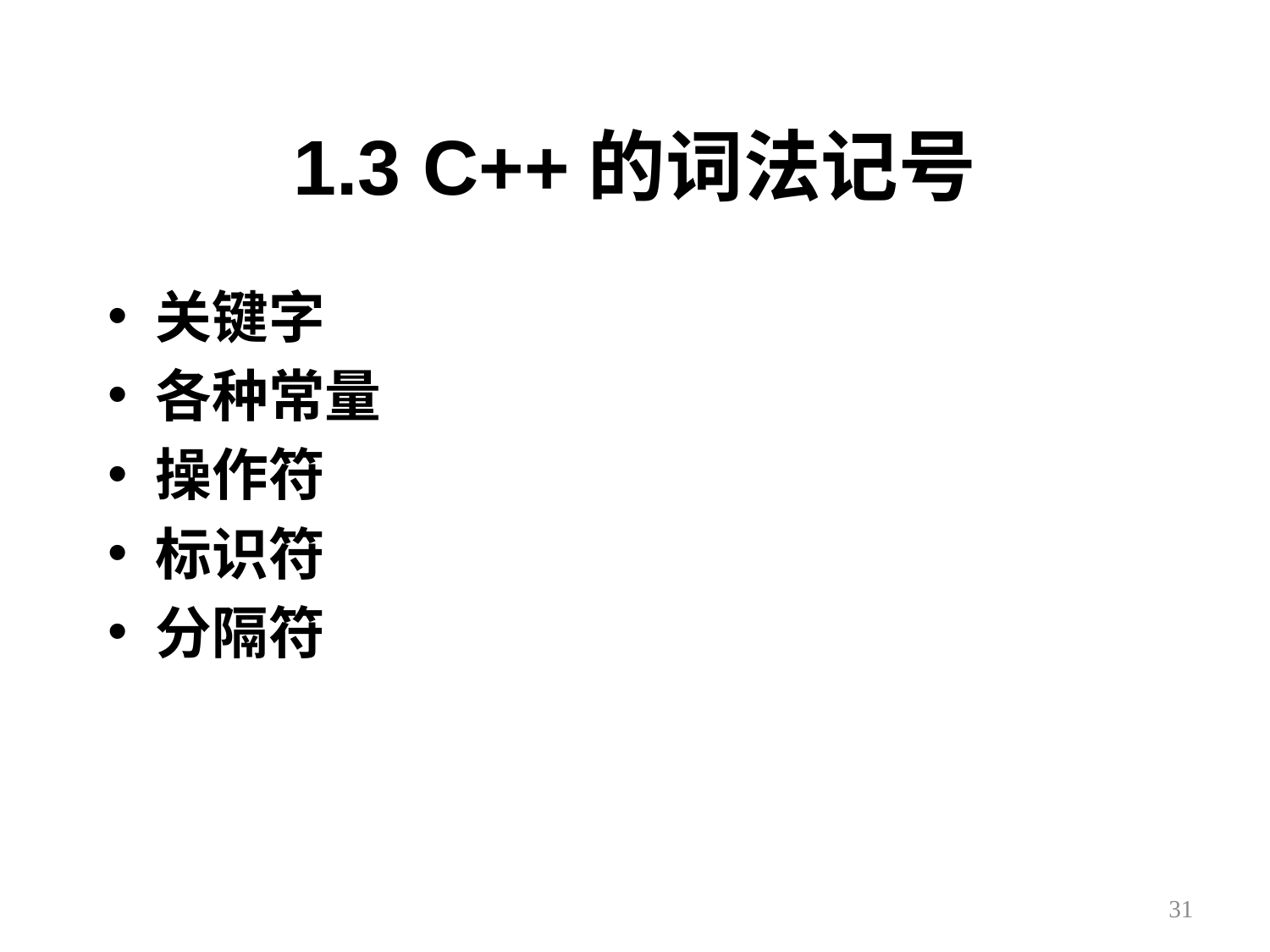

# 1.3 C++的词法记号
关键字
各种常量
操作符
标识符
分隔符

31